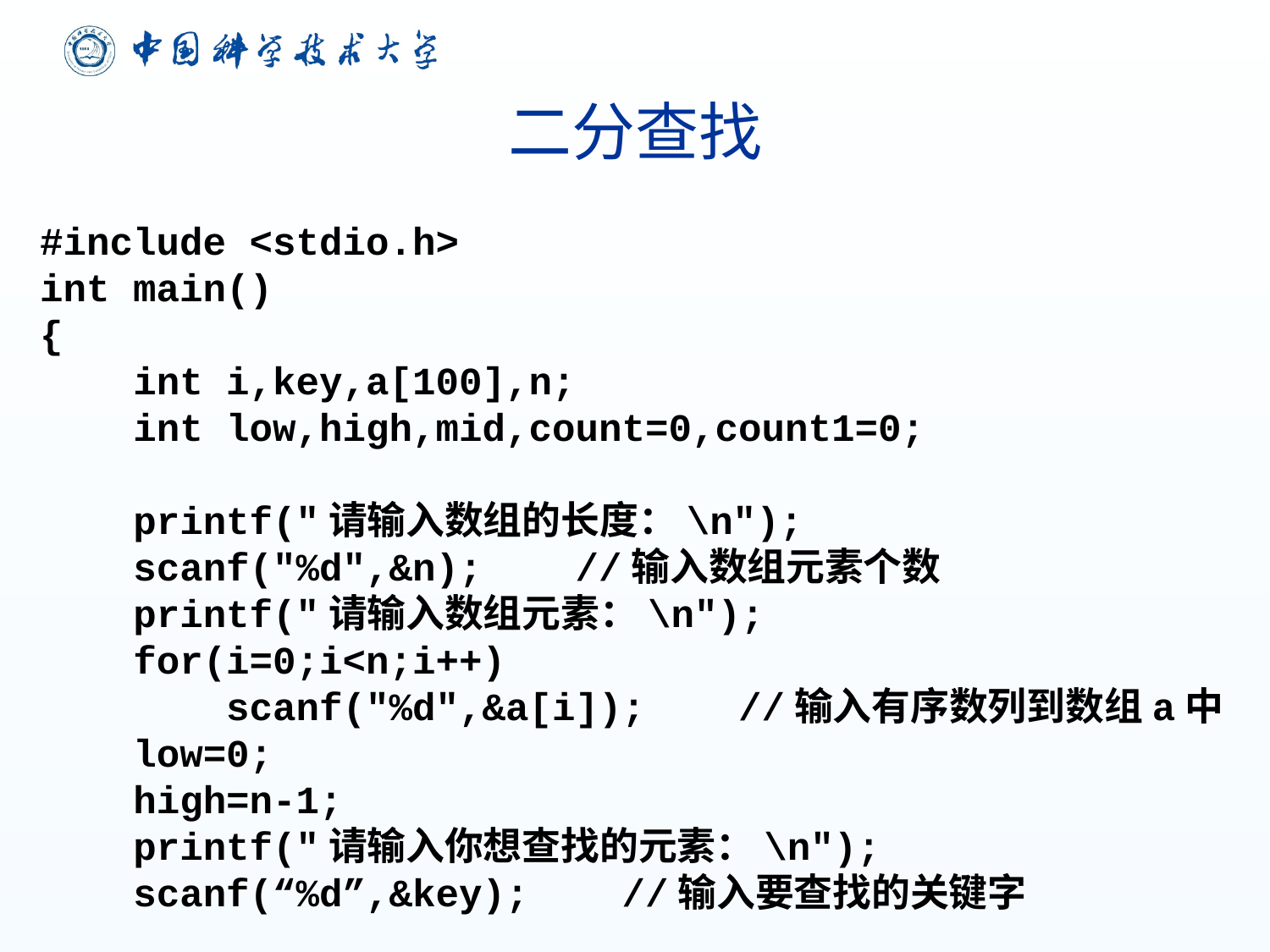

# 二分查找
#include <stdio.h>
int main()
{
    int i,key,a[100],n;
    int low,high,mid,count=0,count1=0;

    printf("请输入数组的长度：\n");
    scanf("%d",&n);    //输入数组元素个数
    printf("请输入数组元素：\n");
    for(i=0;i<n;i++)
        scanf("%d",&a[i]);    //输入有序数列到数组a中
    low=0;
    high=n-1;
    printf("请输入你想查找的元素：\n");
    scanf(“%d”,&key);    //输入要查找的关键字